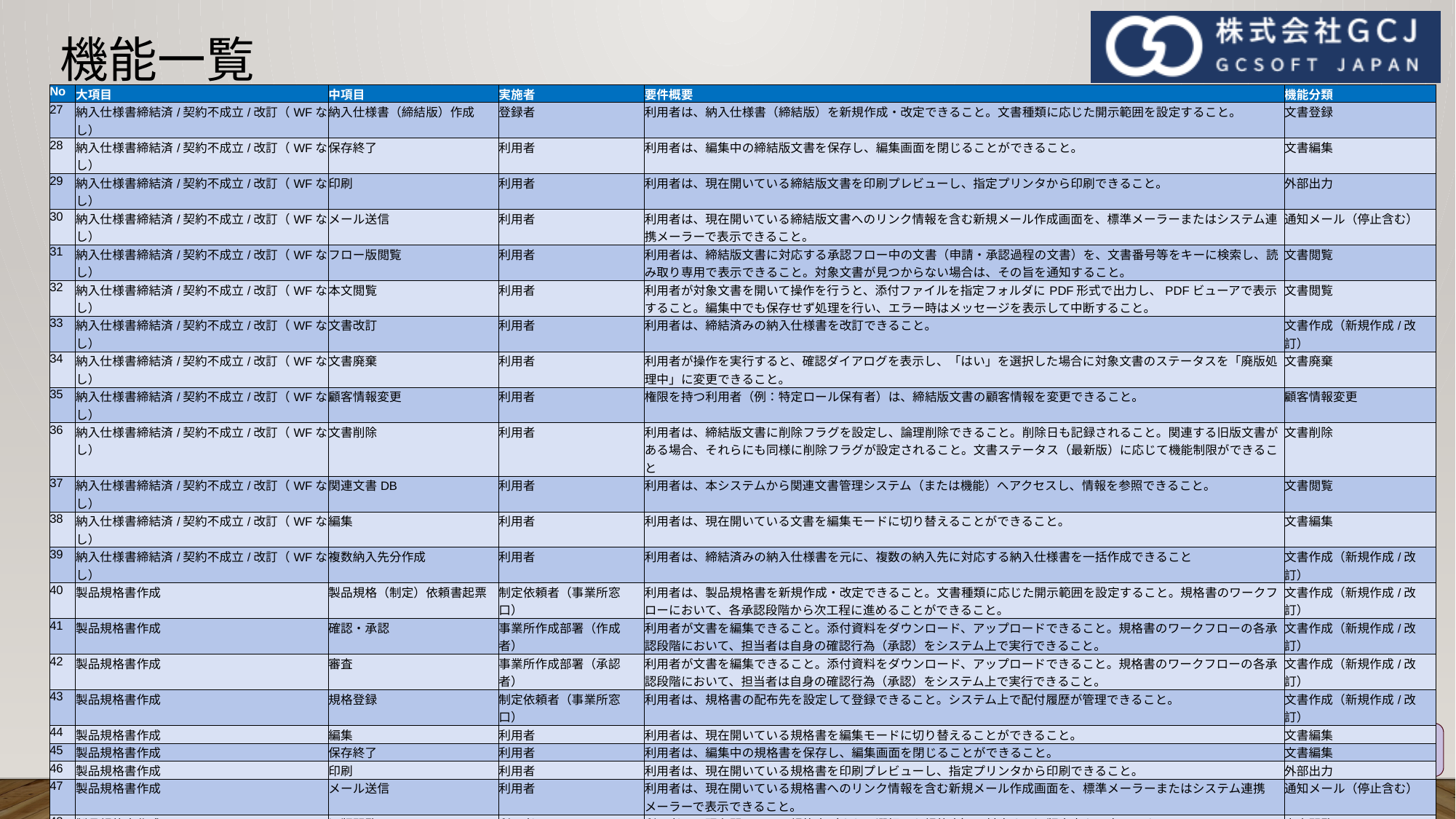

# 機能一覧
| No | 大項目 | 中項目 | 実施者 | 要件概要 | 機能分類 |
| --- | --- | --- | --- | --- | --- |
| 27 | 納入仕様書締結済/契約不成立/改訂（WFなし） | 納入仕様書（締結版）作成 | 登録者 | 利用者は、納入仕様書（締結版）を新規作成・改定できること。文書種類に応じた開示範囲を設定すること。 | 文書登録 |
| 28 | 納入仕様書締結済/契約不成立/改訂（WFなし） | 保存終了 | 利用者 | 利用者は、編集中の締結版文書を保存し、編集画面を閉じることができること。 | 文書編集 |
| 29 | 納入仕様書締結済/契約不成立/改訂（WFなし） | 印刷 | 利用者 | 利用者は、現在開いている締結版文書を印刷プレビューし、指定プリンタから印刷できること。 | 外部出力 |
| 30 | 納入仕様書締結済/契約不成立/改訂（WFなし） | メール送信 | 利用者 | 利用者は、現在開いている締結版文書へのリンク情報を含む新規メール作成画面を、標準メーラーまたはシステム連携メーラーで表示できること。 | 通知メール（停止含む） |
| 31 | 納入仕様書締結済/契約不成立/改訂（WFなし） | フロー版閲覧 | 利用者 | 利用者は、締結版文書に対応する承認フロー中の文書（申請・承認過程の文書）を、文書番号等をキーに検索し、読み取り専用で表示できること。対象文書が見つからない場合は、その旨を通知すること。 | 文書閲覧 |
| 32 | 納入仕様書締結済/契約不成立/改訂（WFなし） | 本文閲覧 | 利用者 | 利用者が対象文書を開いて操作を行うと、添付ファイルを指定フォルダにPDF形式で出力し、PDFビューアで表示すること。編集中でも保存せず処理を行い、エラー時はメッセージを表示して中断すること。 | 文書閲覧 |
| 33 | 納入仕様書締結済/契約不成立/改訂（WFなし） | 文書改訂 | 利用者 | 利用者は、締結済みの納入仕様書を改訂できること。 | 文書作成（新規作成/改訂） |
| 34 | 納入仕様書締結済/契約不成立/改訂（WFなし） | 文書廃棄 | 利用者 | 利用者が操作を実行すると、確認ダイアログを表示し、「はい」を選択した場合に対象文書のステータスを「廃版処理中」に変更できること。 | 文書廃棄 |
| 35 | 納入仕様書締結済/契約不成立/改訂（WFなし） | 顧客情報変更 | 利用者 | 権限を持つ利用者（例：特定ロール保有者）は、締結版文書の顧客情報を変更できること。 | 顧客情報変更 |
| 36 | 納入仕様書締結済/契約不成立/改訂（WFなし） | 文書削除 | 利用者 | 利用者は、締結版文書に削除フラグを設定し、論理削除できること。削除日も記録されること。関連する旧版文書がある場合、それらにも同様に削除フラグが設定されること。文書ステータス（最新版）に応じて機能制限ができること | 文書削除 |
| 37 | 納入仕様書締結済/契約不成立/改訂（WFなし） | 関連文書DB | 利用者 | 利用者は、本システムから関連文書管理システム（または機能）へアクセスし、情報を参照できること。 | 文書閲覧 |
| 38 | 納入仕様書締結済/契約不成立/改訂（WFなし） | 編集 | 利用者 | 利用者は、現在開いている文書を編集モードに切り替えることができること。 | 文書編集 |
| 39 | 納入仕様書締結済/契約不成立/改訂（WFなし） | 複数納入先分作成 | 利用者 | 利用者は、締結済みの納入仕様書を元に、複数の納入先に対応する納入仕様書を一括作成できること | 文書作成（新規作成/改訂） |
| 40 | 製品規格書作成 | 製品規格（制定）依頼書起票 | 制定依頼者（事業所窓口） | 利用者は、製品規格書を新規作成・改定できること。文書種類に応じた開示範囲を設定すること。規格書のワークフローにおいて、各承認段階から次工程に進めることができること。 | 文書作成（新規作成/改訂） |
| 41 | 製品規格書作成 | 確認・承認 | 事業所作成部署（作成者） | 利用者が文書を編集できること。添付資料をダウンロード、アップロードできること。規格書のワークフローの各承認段階において、担当者は自身の確認行為（承認）をシステム上で実行できること。 | 文書作成（新規作成/改訂） |
| 42 | 製品規格書作成 | 審査 | 事業所作成部署（承認者） | 利用者が文書を編集できること。添付資料をダウンロード、アップロードできること。規格書のワークフローの各承認段階において、担当者は自身の確認行為（承認）をシステム上で実行できること。 | 文書作成（新規作成/改訂） |
| 43 | 製品規格書作成 | 規格登録 | 制定依頼者（事業所窓口） | 利用者は、規格書の配布先を設定して登録できること。システム上で配付履歴が管理できること。 | 文書作成（新規作成/改訂） |
| 44 | 製品規格書作成 | 編集 | 利用者 | 利用者は、現在開いている規格書を編集モードに切り替えることができること。 | 文書編集 |
| 45 | 製品規格書作成 | 保存終了 | 利用者 | 利用者は、編集中の規格書を保存し、編集画面を閉じることができること。 | 文書編集 |
| 46 | 製品規格書作成 | 印刷 | 利用者 | 利用者は、現在開いている規格書を印刷プレビューし、指定プリンタから印刷できること。 | 外部出力 |
| 47 | 製品規格書作成 | メール送信 | 利用者 | 利用者は、現在開いている規格書へのリンク情報を含む新規メール作成画面を、標準メーラーまたはシステム連携メーラーで表示できること。 | 通知メール（停止含む） |
| 48 | 製品規格書作成 | 旧版閲覧 | 利用者 | 利用者は、現在開いている規格書（または選択した規格書）に対応する旧版文書を、表示できること。 | 文書閲覧 |
| 49 | 製品規格書作成 | 文書改訂 | 利用者 | 利用者は、登録済みの規格書を改訂できること。 | 文書作成（新規作成/改訂） |
| 50 | 製品規格書作成 | 文書廃棄\廃棄承認ワークフロー実施 | 利用者 | システム設定に応じて利用者は、規格書の廃棄処理を開始し、承認ワークフローを実行できること。実行前にシステムは確認メッセージを表示し、利用者の意思確認を行うこと。文書を保存・更新、関連管理文書を起票し更新履歴を追記すること。 | 文書廃棄 |
| 51 | 製品規格書作成 | 文書廃棄\即廃棄 | 利用者 | システム設定に応じて利用者は、規格書を承認ワークフローを経ずに即時廃棄できること。実行前にシステムは確認メッセージを表示し、利用者の意思確認を行うこと。 | 文書廃棄 |
| 52 | 製品規格書作成 | 廃棄取消 | 利用者 | 利用者は、一度「廃版処理中」となった規格書の廃棄処理を取り消すことができること。実行前にシステムは確認メッセージを表示し、利用者の意思確認を行うこと。 | 文書廃棄 |
To to Enriched.　張